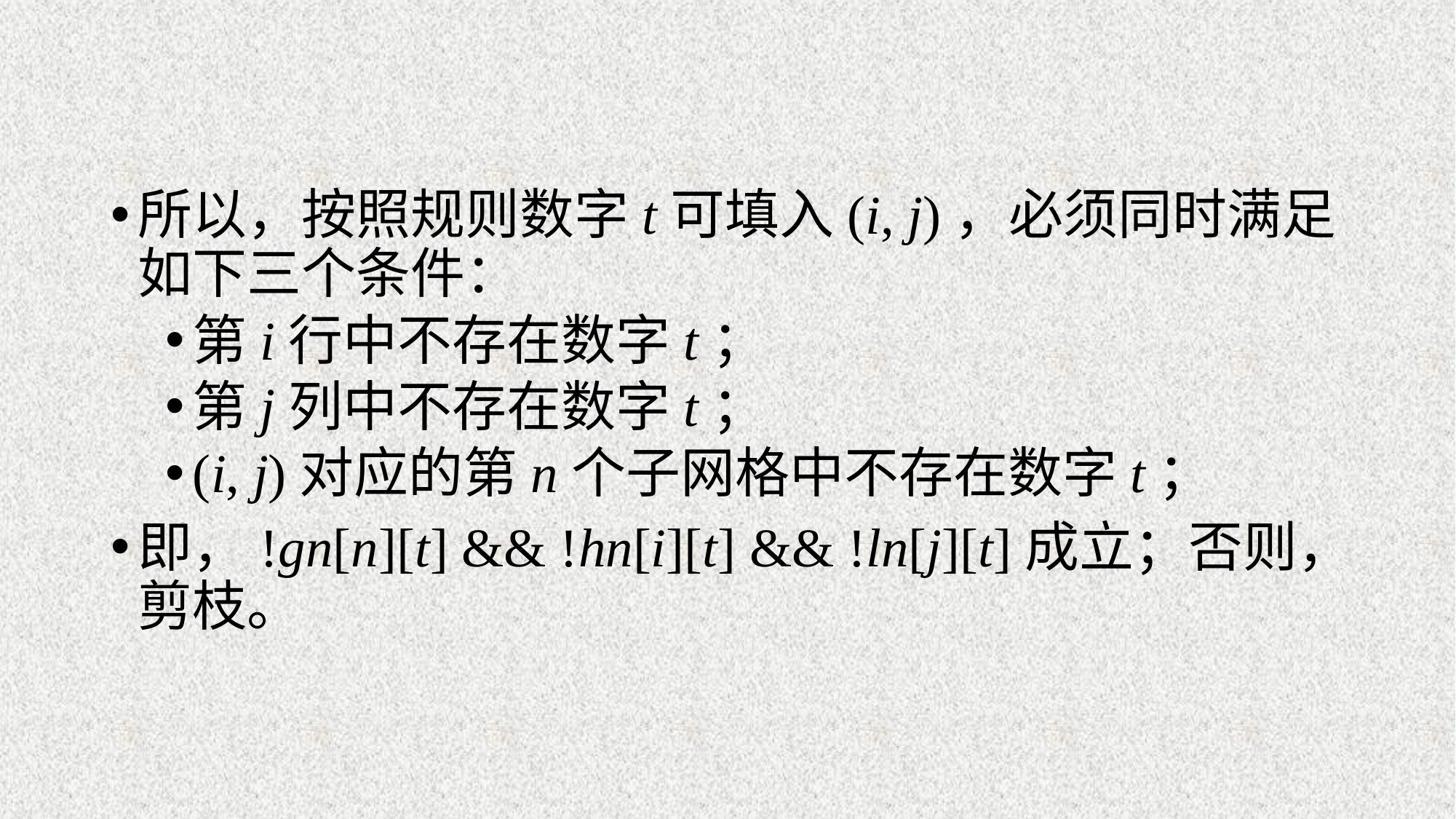

#
所以，按照规则数字t可填入(i, j)，必须同时满足如下三个条件：
第i行中不存在数字t；
第j列中不存在数字t；
(i, j)对应的第n个子网格中不存在数字t；
即，!gn[n][t] && !hn[i][t] && !ln[j][t]成立；否则，剪枝。